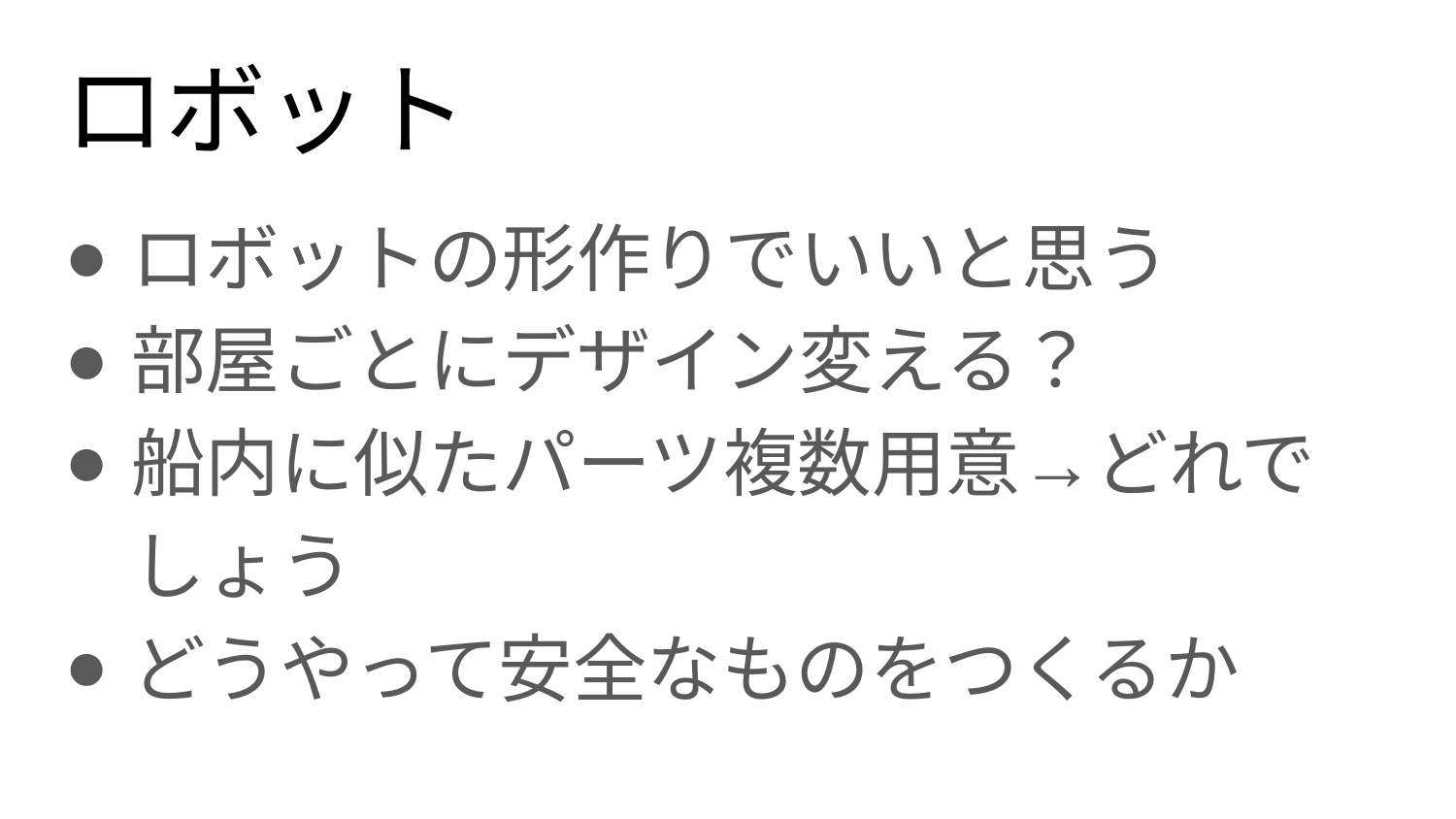

# ロボット
ロボットの形作りでいいと思う
部屋ごとにデザイン変える？
船内に似たパーツ複数用意→どれでしょう
どうやって安全なものをつくるか